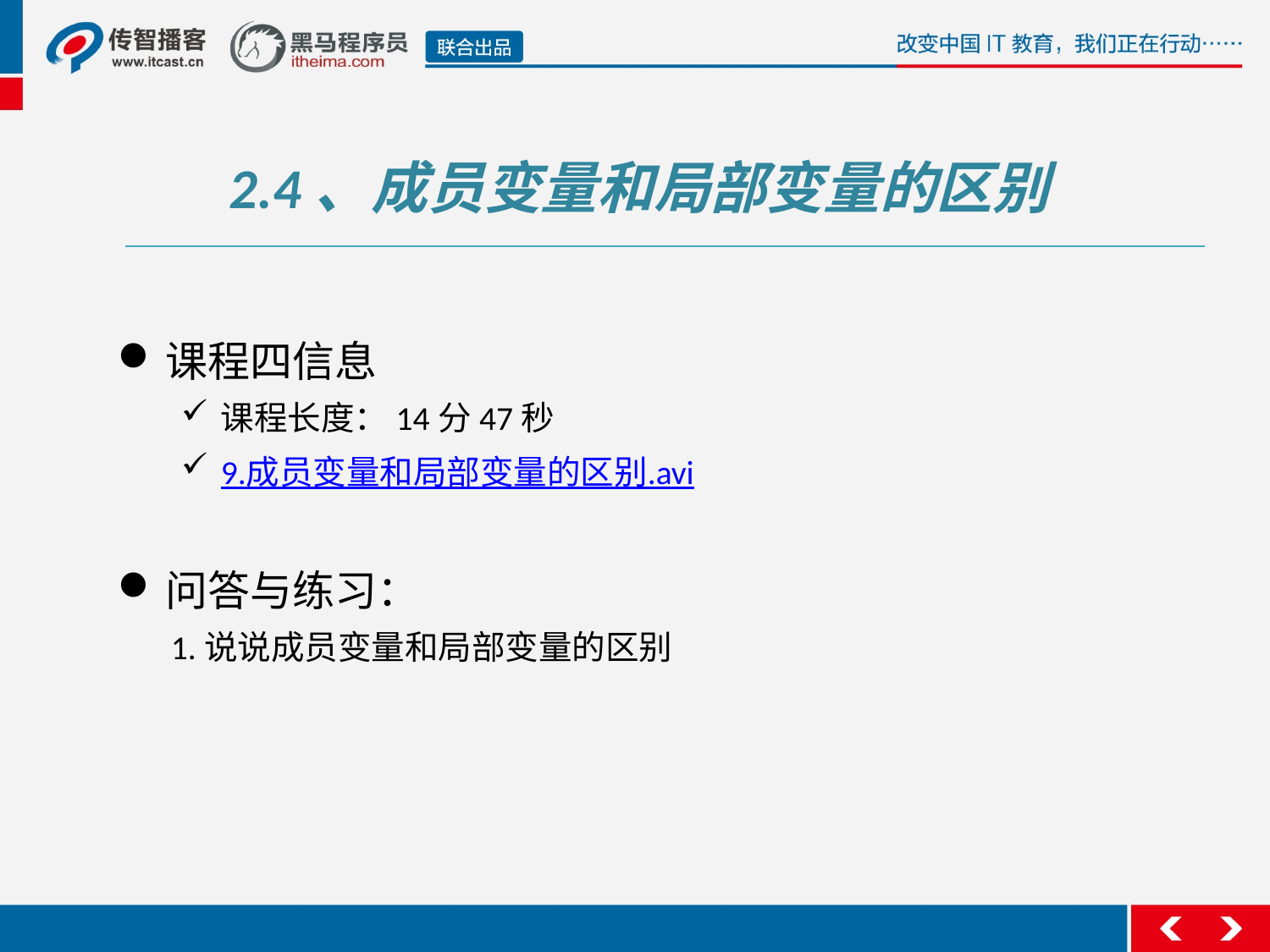

2.4、成员变量和局部变量的区别

课程四信息
课程长度：14分47秒
9.成员变量和局部变量的区别.avi

问答与练习：
       1.说说成员变量和局部变量的区别